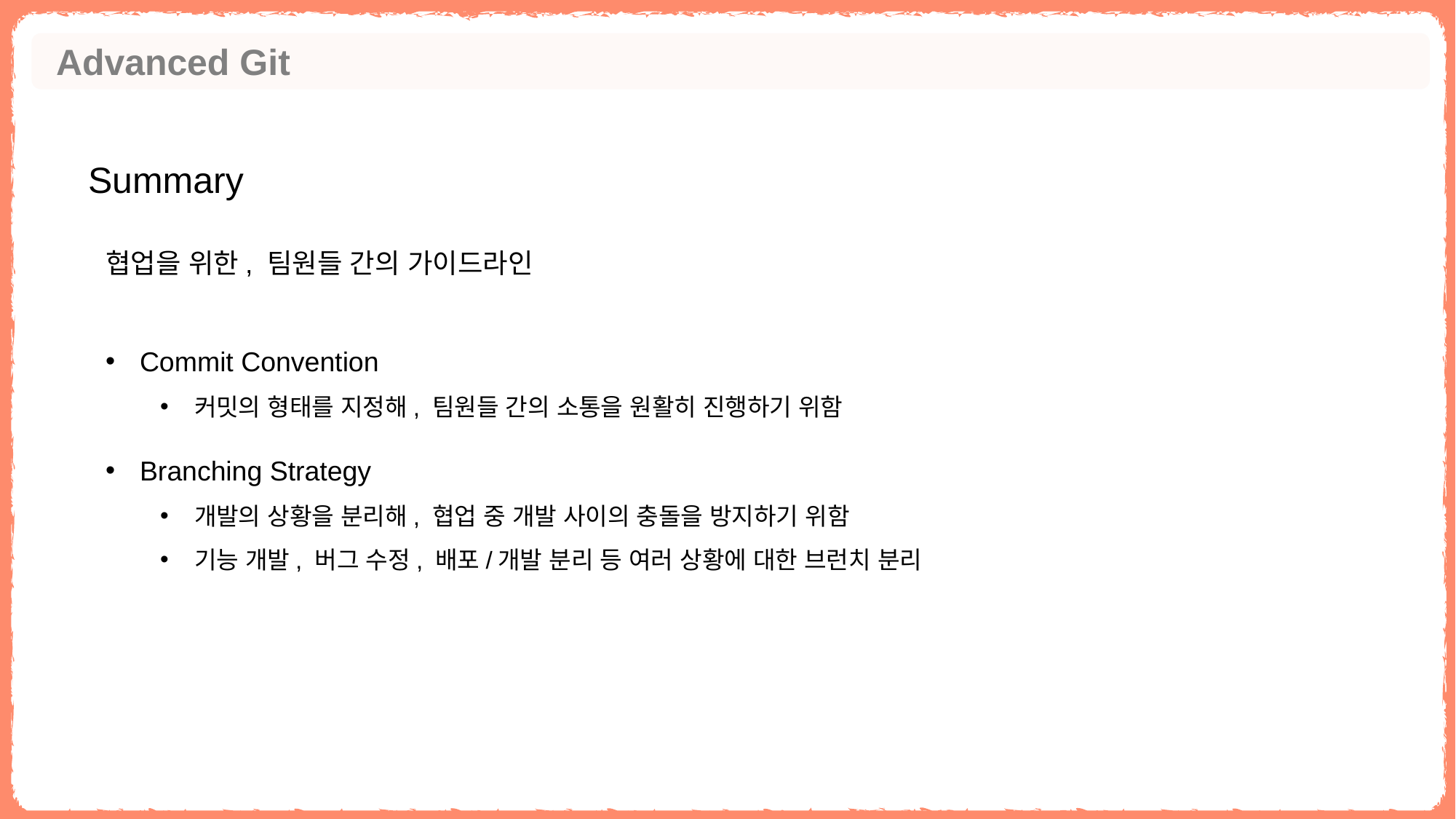

Advanced Git
Summary
협업을 위한, 팀원들 간의 가이드라인

Commit Convention
커밋의 형태를 지정해, 팀원들 간의 소통을 원활히 진행하기 위함

Branching Strategy
개발의 상황을 분리해, 협업 중 개발 사이의 충돌을 방지하기 위함
기능 개발, 버그 수정, 배포/개발 분리 등 여러 상황에 대한 브런치 분리